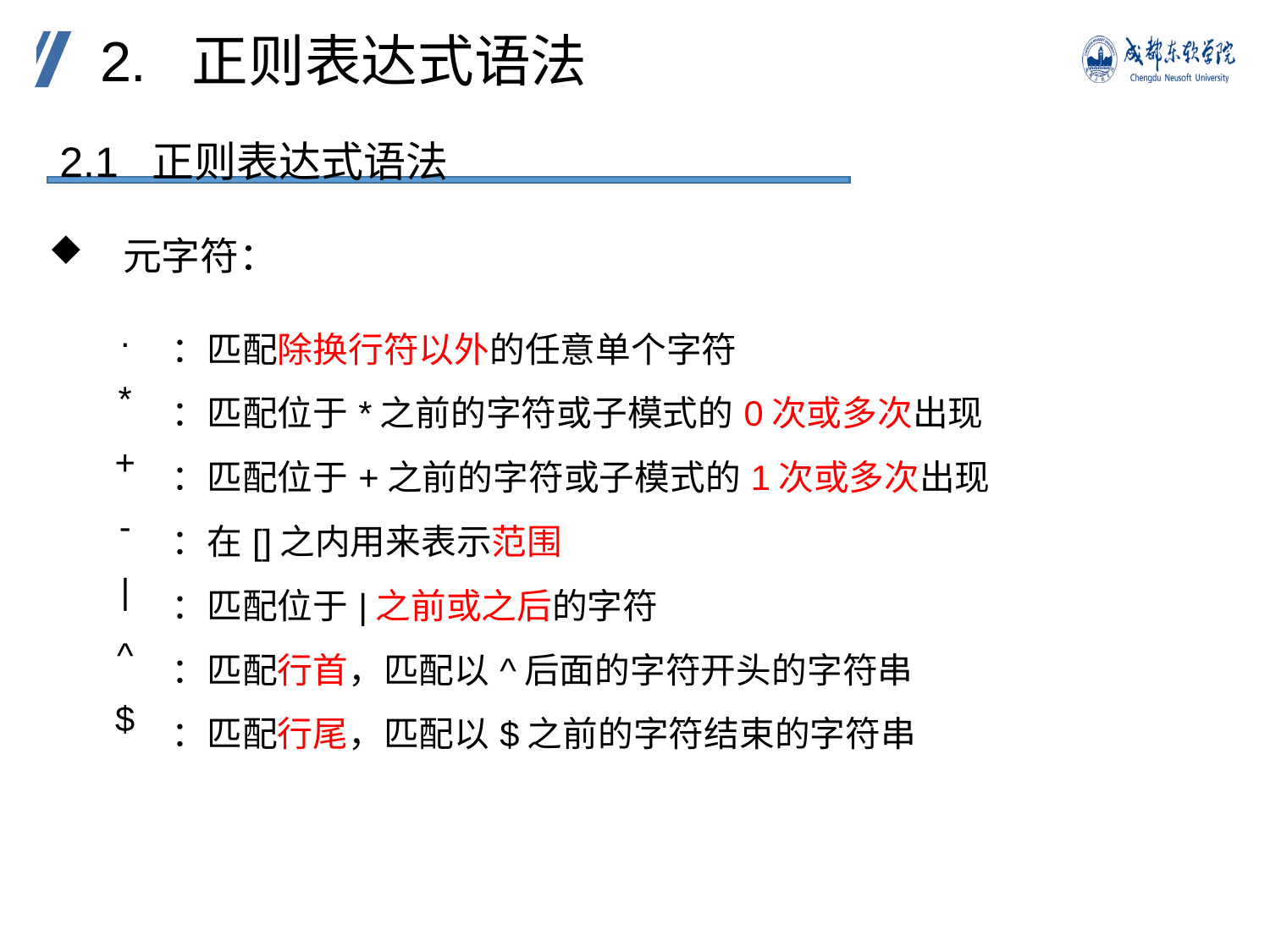

2.  正则表达式语法
2.1  正则表达式语法

  元字符：

| . | ：匹配除换行符以外的任意单个字符 |
| --- | --- |
| \* | ：匹配位于\*之前的字符或子模式的0次或多次出现 |
| + | ：匹配位于+之前的字符或子模式的1次或多次出现 |
| - | ：在[]之内用来表示范围 |
| | | ：匹配位于|之前或之后的字符 |
| ^ | ：匹配行首，匹配以^后面的字符开头的字符串 |
| $ | ：匹配行尾，匹配以$之前的字符结束的字符串 |